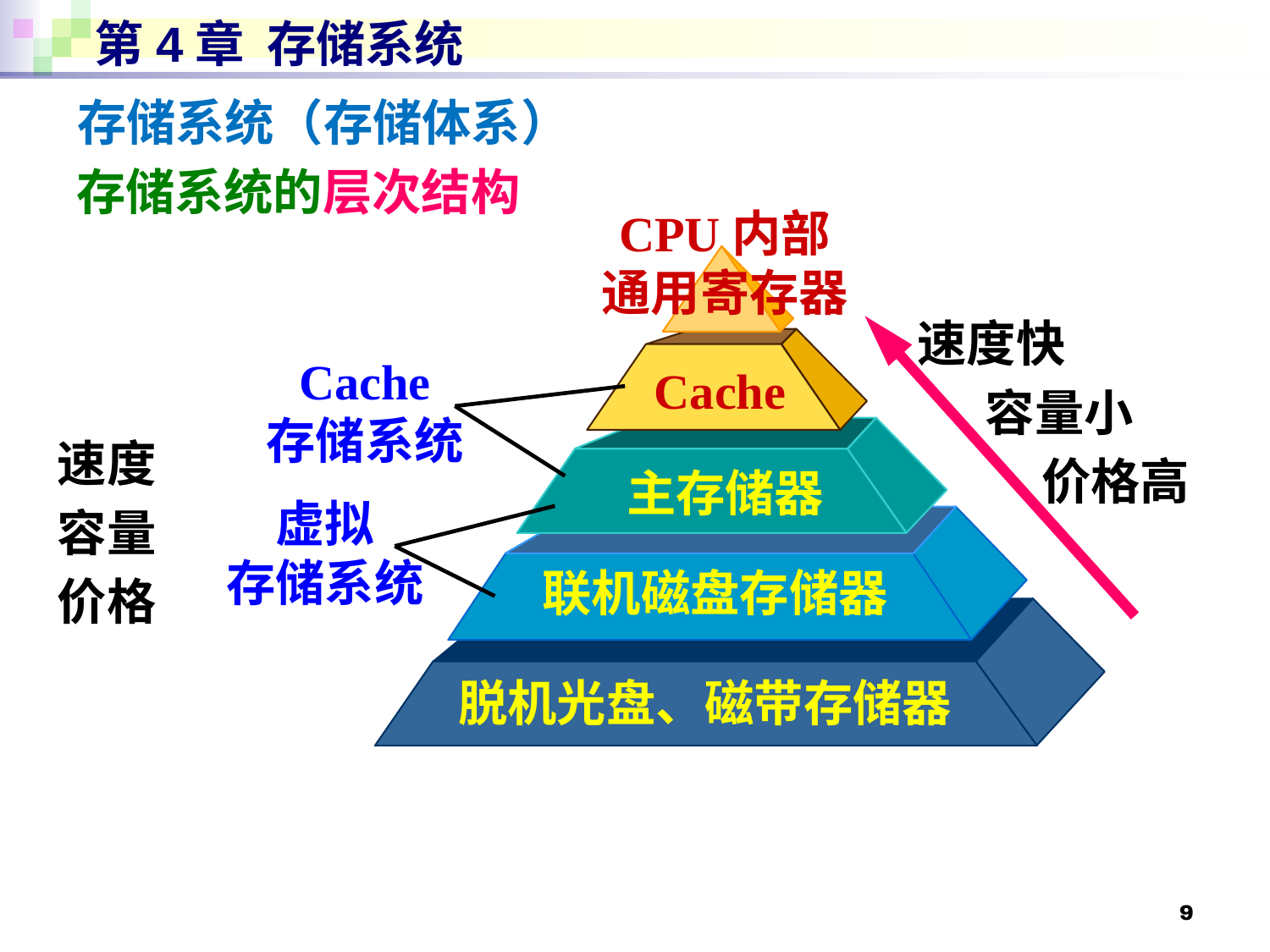

# 第4章  存储系统
存储系统（存储体系）
存储系统的层次结构
CPU内部
通用寄存器

速度快
     容量小
          价格高

Cache
存储系统
Cache

速度
容量
价格

主存储器
虚拟
存储系统

联机磁盘存储器

脱机光盘、磁带存储器
9